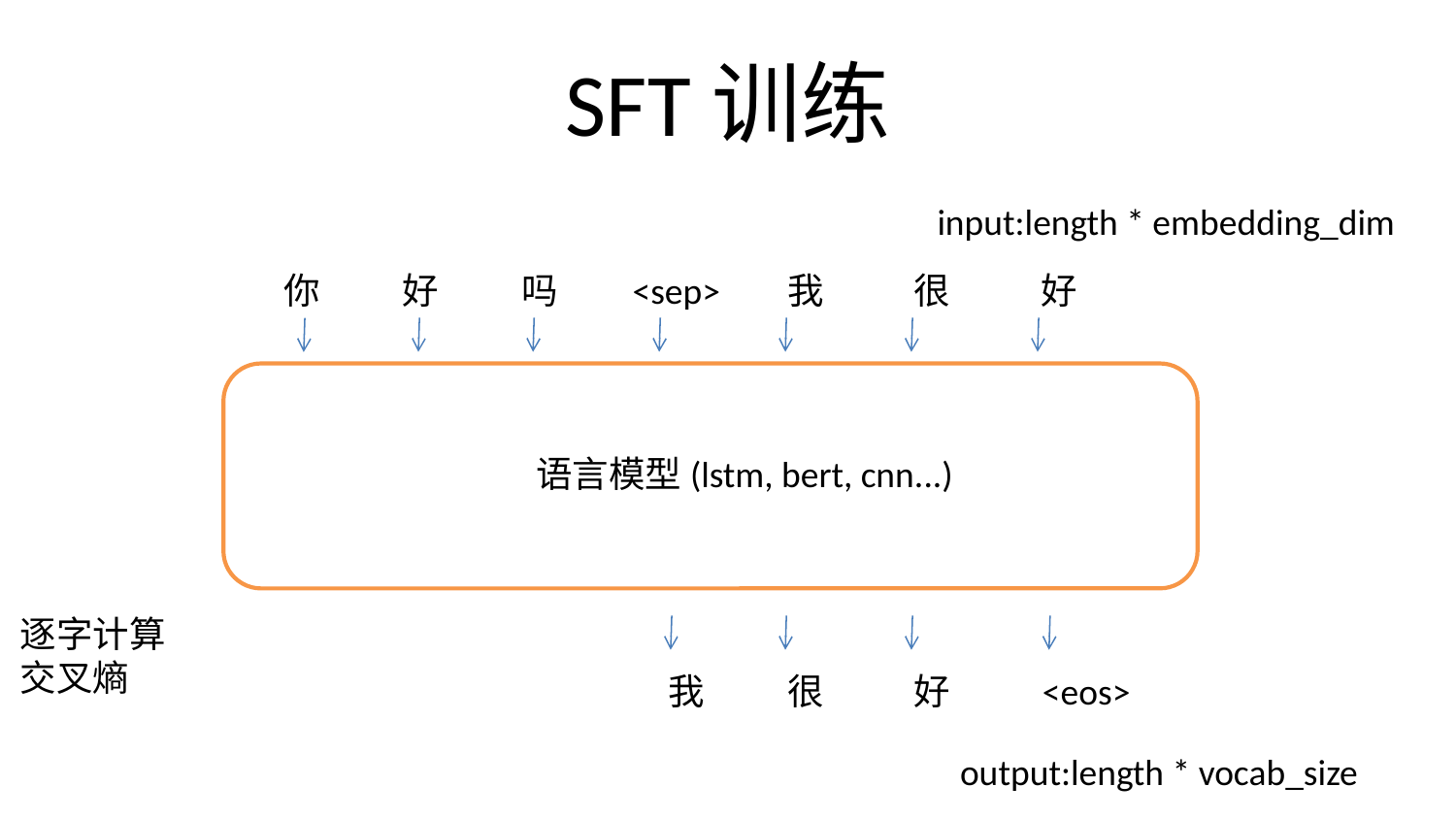

# SFT训练
input:length * embedding_dim
你          好          吗        <sep>       我           很           好

语言模型(lstm, bert, cnn...)
逐字计算交叉熵
                                               我          很           好          <eos>
output:length * vocab_size